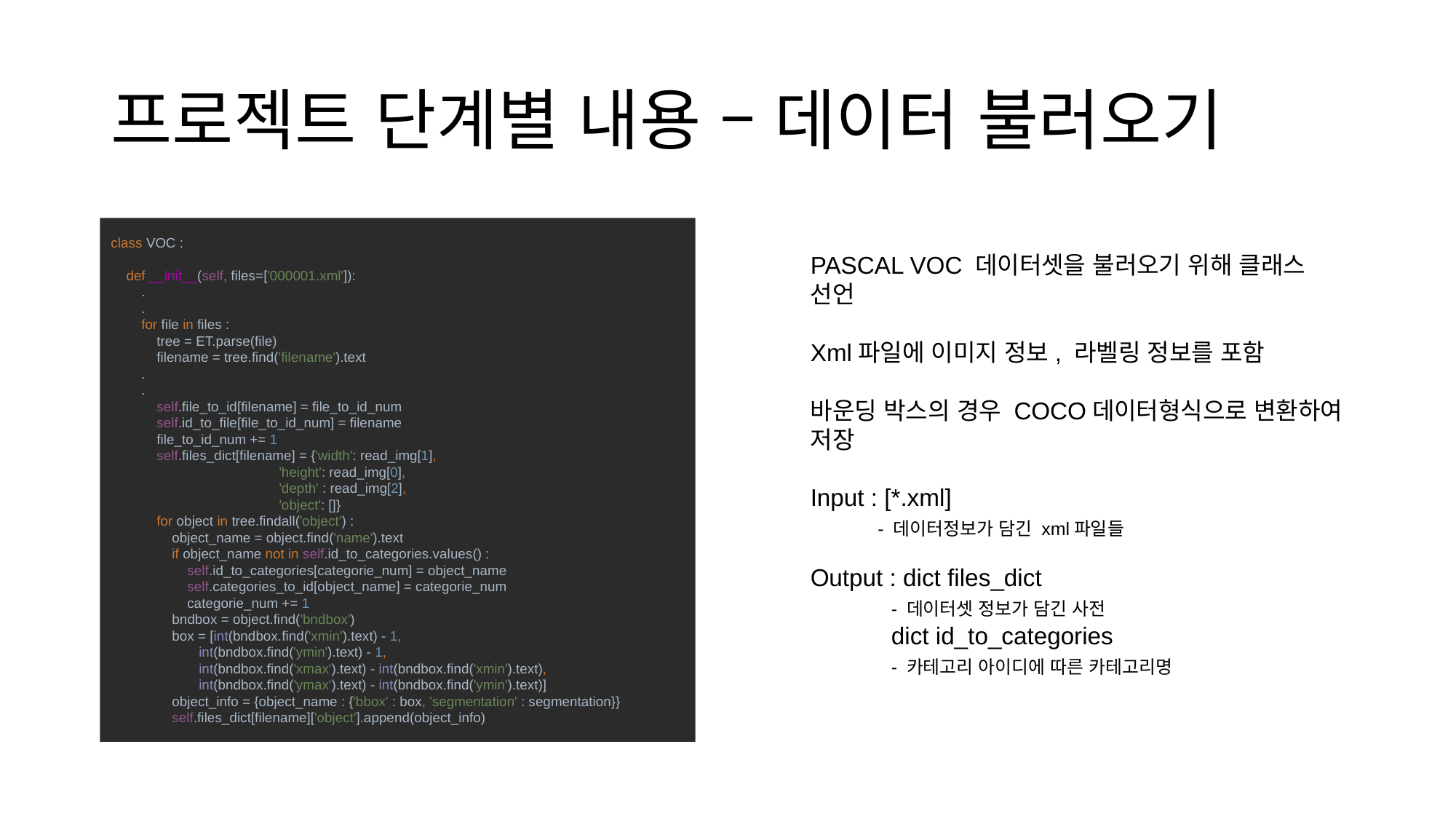

# 프로젝트 단계별 내용 – 데이터 불러오기
class VOC :
    def __init__(self, files=['000001.xml']):
        .
        .
        for file in files :
            tree = ET.parse(file)
            filename = tree.find('filename').text
        .
        .
            self.file_to_id[filename] = file_to_id_num
            self.id_to_file[file_to_id_num] = filename
            file_to_id_num += 1
            self.files_dict[filename] = {'width': read_img[1],
                                            'height': read_img[0],
                                            'depth' : read_img[2],
                                            'object': []}
            for object in tree.findall('object') :
                object_name = object.find('name').text
                if object_name not in self.id_to_categories.values() :
                    self.id_to_categories[categorie_num] = object_name
                    self.categories_to_id[object_name] = categorie_num
                    categorie_num += 1
                bndbox = object.find('bndbox')
                box = [int(bndbox.find('xmin').text) - 1,
                       int(bndbox.find('ymin').text) - 1,
                       int(bndbox.find('xmax').text) - int(bndbox.find('xmin').text),
                       int(bndbox.find('ymax').text) - int(bndbox.find('ymin').text)]
                object_info = {object_name : {'bbox' : box, 'segmentation' : segmentation}}
                self.files_dict[filename]['object'].append(object_info)
PASCAL VOC 데이터셋을 불러오기 위해 클래스 선언

Xml파일에 이미지 정보, 라벨링 정보를 포함

바운딩 박스의 경우 COCO데이터형식으로 변환하여 저장

Input : [*.xml]
          - 데이터정보가 담긴 xml파일들

Output : dict files_dict
            - 데이터셋 정보가 담긴 사전
            dict id_to_categories
            - 카테고리 아이디에 따른 카테고리명